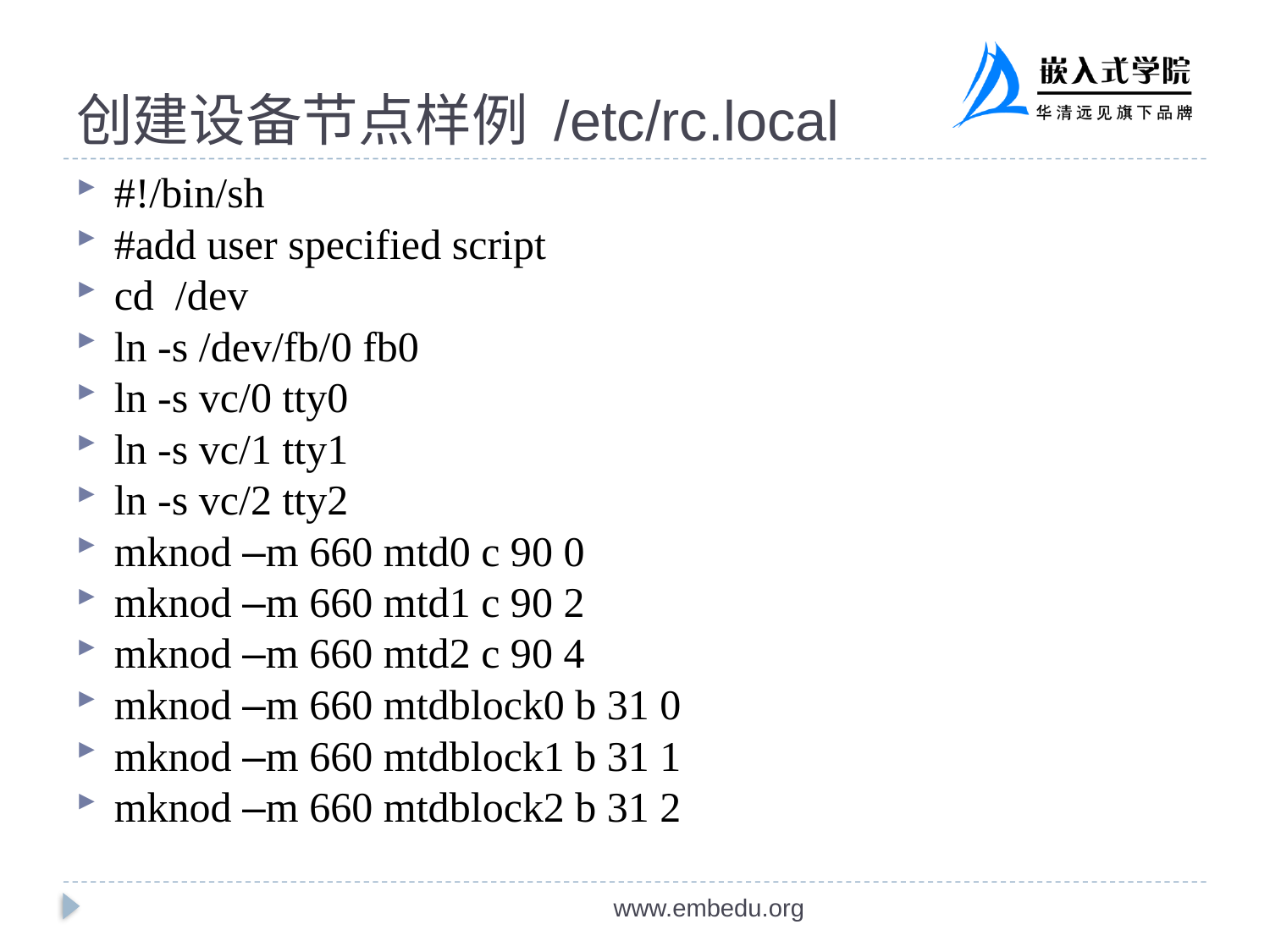

# 创建设备节点样例 /etc/rc.local
#!/bin/sh
#add user specified script
cd  /dev
ln -s /dev/fb/0 fb0
ln -s vc/0 tty0
ln -s vc/1 tty1
ln -s vc/2 tty2
mknod –m 660 mtd0 c 90 0
mknod –m 660 mtd1 c 90 2
mknod –m 660 mtd2 c 90 4
mknod –m 660 mtdblock0 b 31 0
mknod –m 660 mtdblock1 b 31 1
mknod –m 660 mtdblock2 b 31 2
www.embedu.org